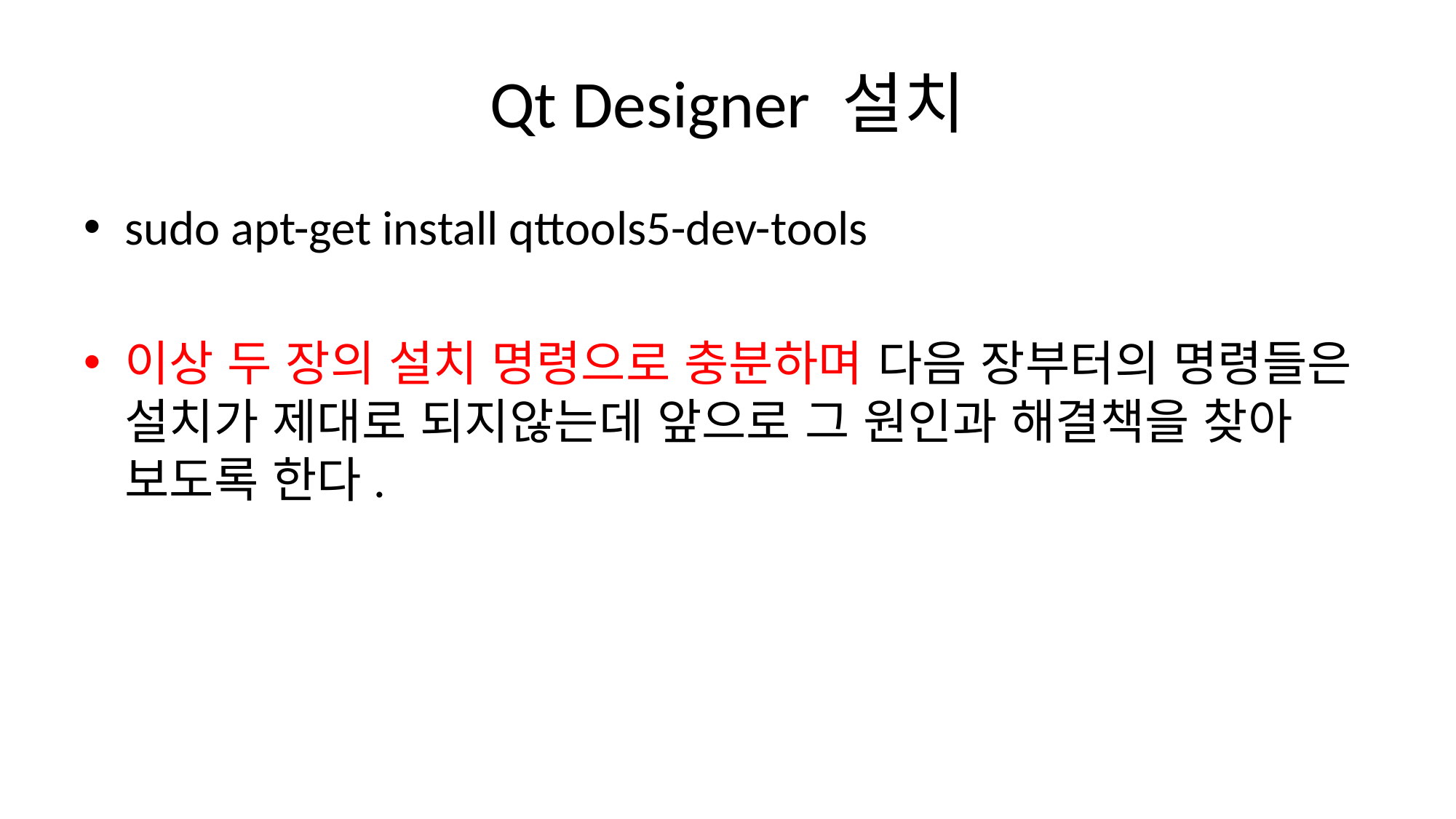

# Qt Designer 설치
sudo apt-get install qttools5-dev-tools

이상 두 장의 설치 명령으로 충분하며 다음 장부터의 명령들은 설치가 제대로 되지않는데 앞으로 그 원인과 해결책을 찾아 보도록 한다.